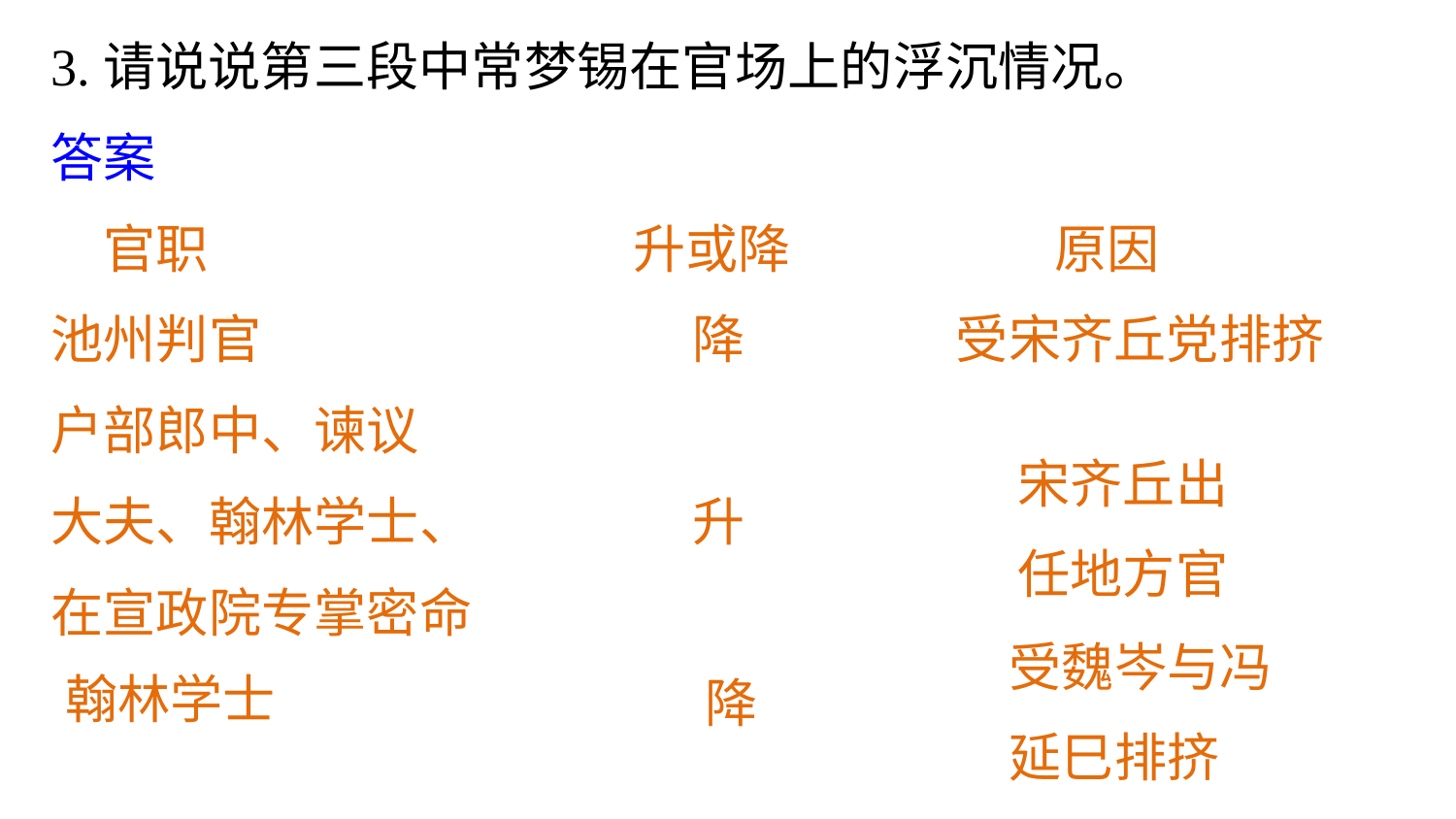

3.请说说第三段中常梦锡在官场上的浮沉情况。
答案
　官职　　　　　　	升或降　　　　　原因
池州判官　　　　　　	     降　　　　受宋齐丘党排挤
户部郎中、谏议
大夫、翰林学士、		     升
在宣政院专掌密命
			     	     降
宋齐丘出
任地方官
受魏岑与冯
延巳排挤
翰林学士